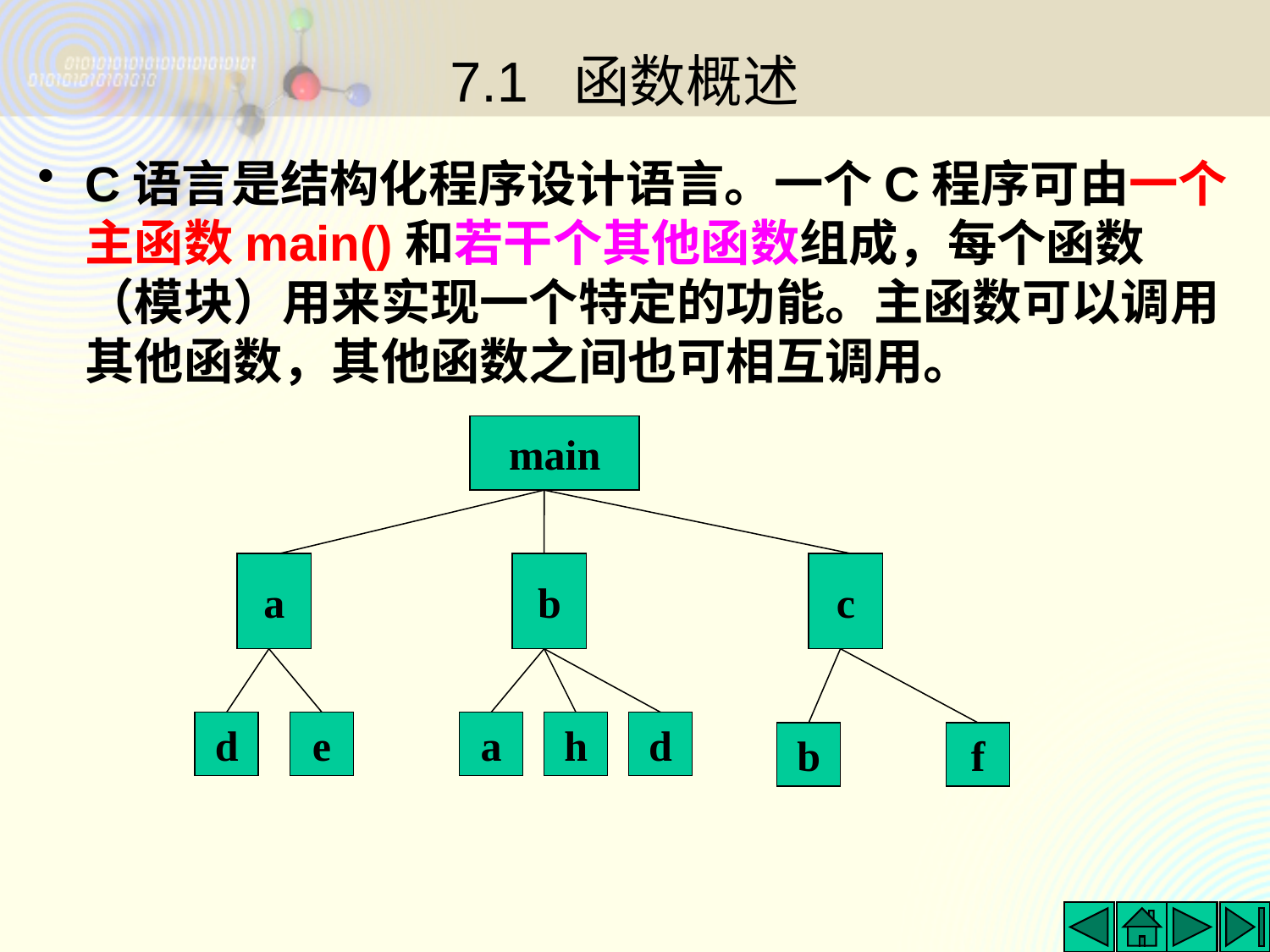

# 7.1  函数概述
C语言是结构化程序设计语言。一个C程序可由一个主函数main()和若干个其他函数组成，每个函数（模块）用来实现一个特定的功能。主函数可以调用其他函数，其他函数之间也可相互调用。
main

a
b
c

d
e
a
h
d
b
f